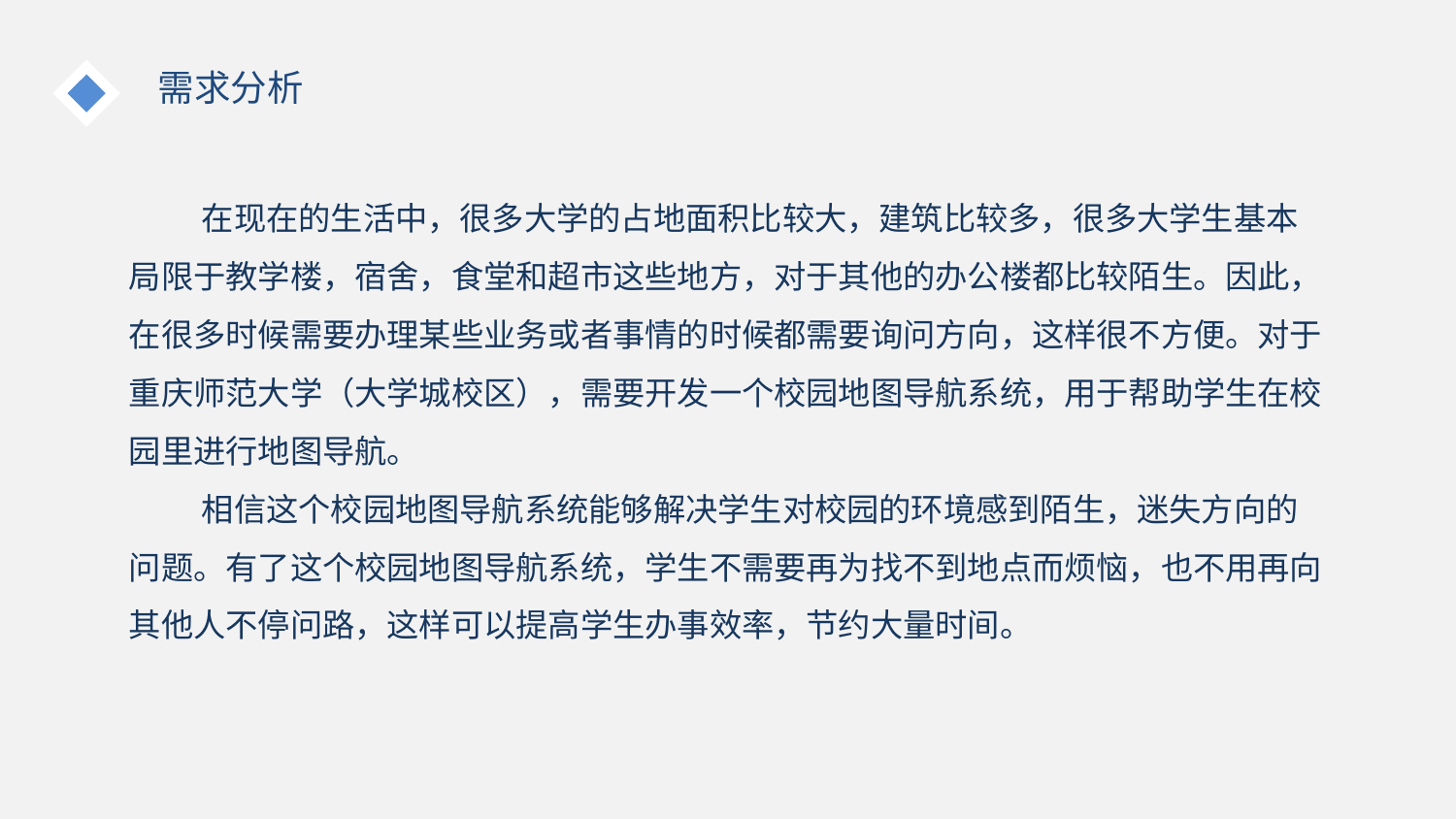

需求分析
在现在的生活中，很多大学的占地面积比较大，建筑比较多，很多大学生基本局限于教学楼，宿舍，食堂和超市这些地方，对于其他的办公楼都比较陌生。因此，在很多时候需要办理某些业务或者事情的时候都需要询问方向，这样很不方便。对于重庆师范大学（大学城校区），需要开发一个校园地图导航系统，用于帮助学生在校园里进行地图导航。
相信这个校园地图导航系统能够解决学生对校园的环境感到陌生，迷失方向的问题。有了这个校园地图导航系统，学生不需要再为找不到地点而烦恼，也不用再向其他人不停问路，这样可以提高学生办事效率，节约大量时间。